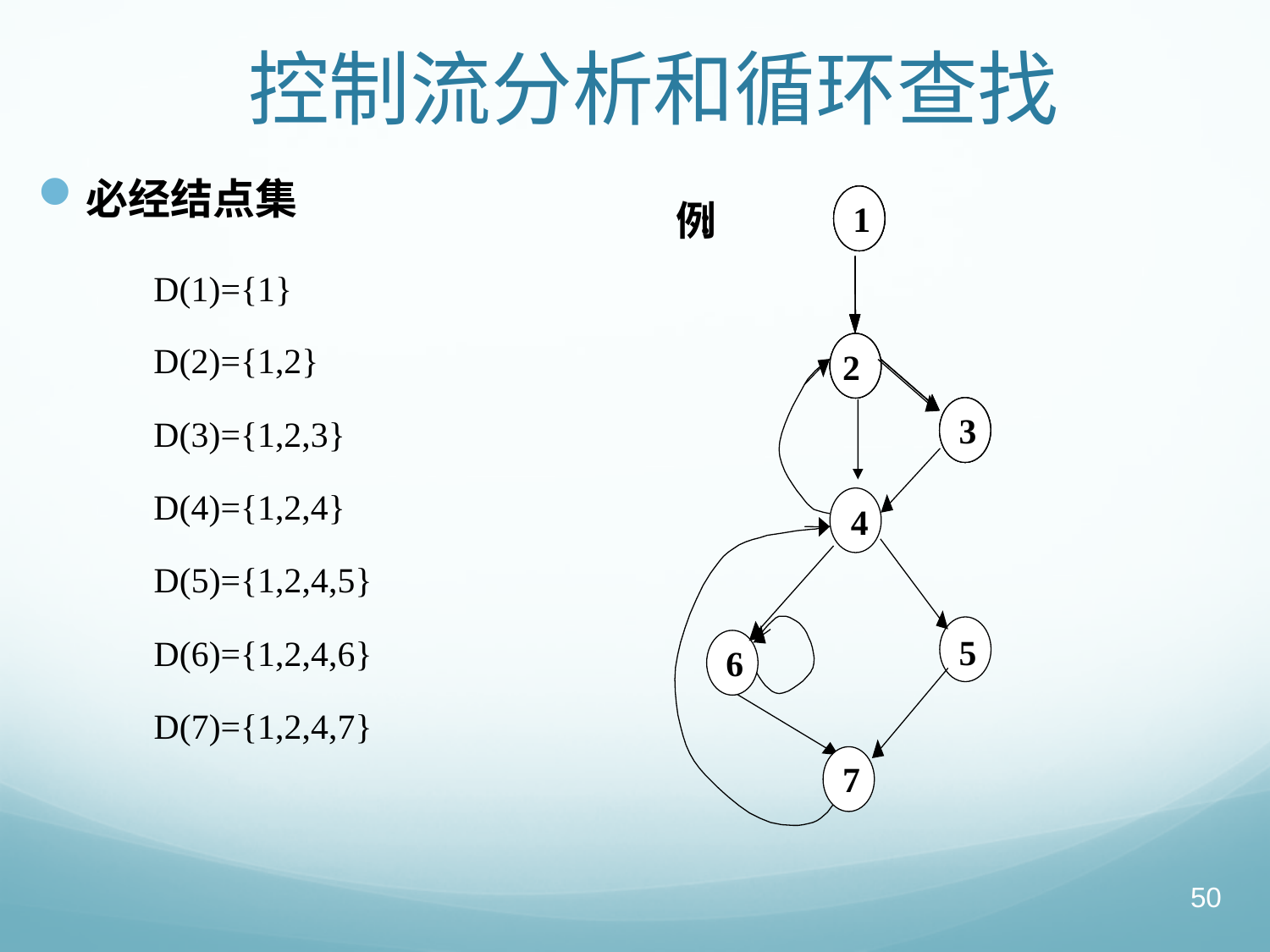

# 控制流分析和循环查找
必经结点集

:
例
 1
 1
 1
 1
 1

D(1)={1}

D(2)={1,2}
 2
 2
 2
 2

 3
 3
3
D(3)={1,2,3}

D(4)={1,2,4}

 4

D(5)={1,2,4,5}

 5
D(6)={1,2,4,6}
 6
 6

D(7)={1,2,4,7}

 7
 7
50